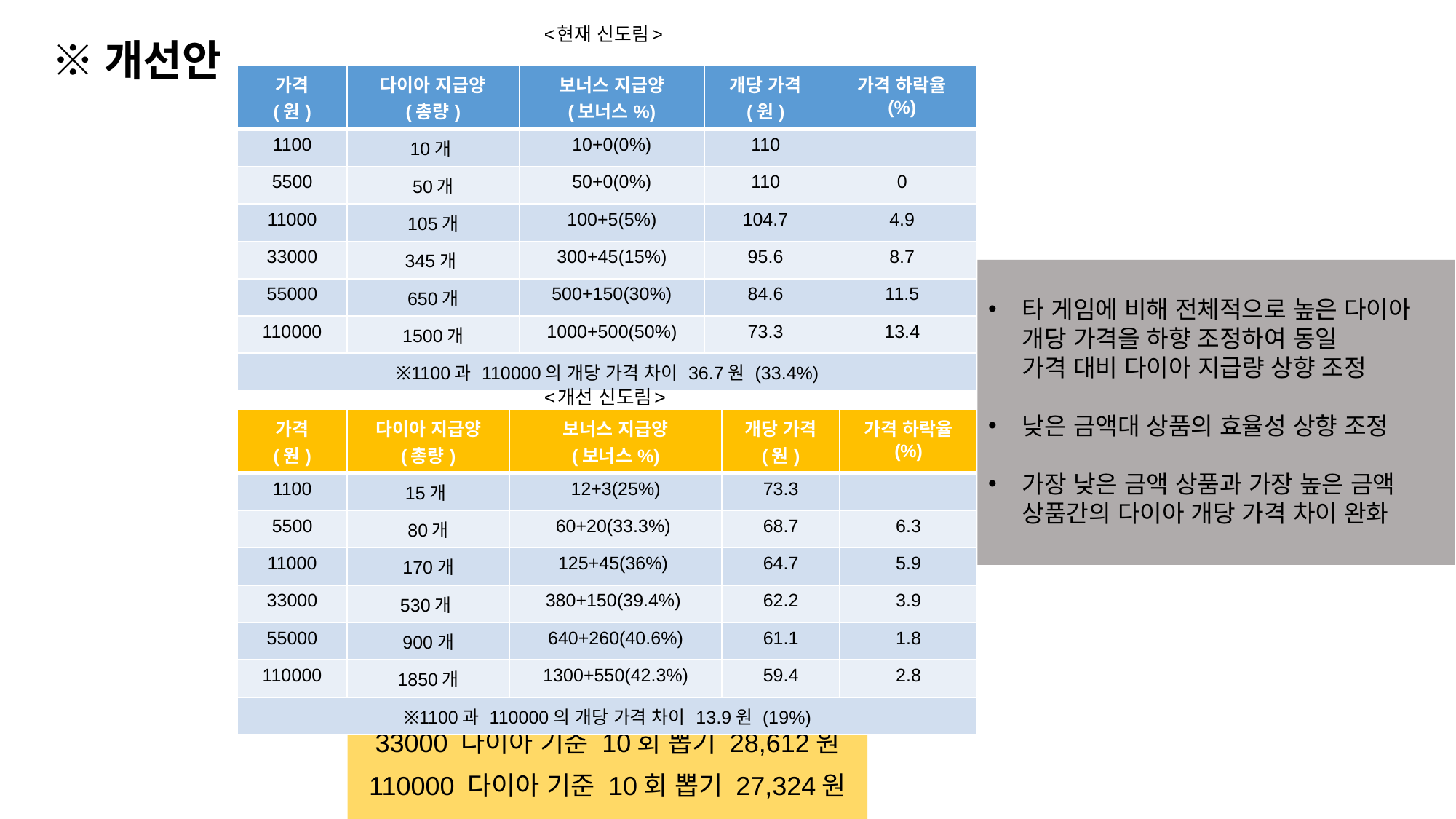

<현재 신도림>
※개선안
| 가격 (원) | 다이아 지급양 (총량) | 보너스 지급양 (보너스%) | 개당 가격 (원) | 가격 하락율 (%) |
| --- | --- | --- | --- | --- |
| 1100 | 10개 | 10+0(0%) | 110 |  |
| 5500 | 50개 | 50+0(0%) | 110 | 0 |
| 11000 | 105개 | 100+5(5%) | 104.7 | 4.9 |
| 33000 | 345개 | 300+45(15%) | 95.6 | 8.7 |
| 55000 | 650개 | 500+150(30%) | 84.6 | 11.5 |
| 110000 | 1500개 | 1000+500(50%) | 73.3 | 13.4 |
| ※1100과 110000의 개당 가격 차이 36.7원 (33.4%) |  |  |  |  |

타 게임에 비해 전체적으로 높은 다이아 개당 가격을 하향 조정하여 동일
가격 대비 다이아 지급량 상향 조정

낮은 금액대 상품의 효율성 상향 조정

가장 낮은 금액 상품과 가장 높은 금액 상품간의 다이아 개당 가격 차이 완화

<개선 신도림>
| 가격 (원) | 다이아 지급양 (총량) | 보너스 지급양 (보너스%) | 개당 가격 (원) | 가격 하락율 (%) |
| --- | --- | --- | --- | --- |
| 1100 | 15개 | 12+3(25%) | 73.3 |  |
| 5500 | 80개 | 60+20(33.3%) | 68.7 | 6.3 |
| 11000 | 170개 | 125+45(36%) | 64.7 | 5.9 |
| 33000 | 530개 | 380+150(39.4%) | 62.2 | 3.9 |
| 55000 | 900개 | 640+260(40.6%) | 61.1 | 1.8 |
| 110000 | 1850개 | 1300+550(42.3%) | 59.4 | 2.8 |
| ※1100과 110000의 개당 가격 차이 13.9원 (19%) |  |  |  |  |
33000 다이아 기준 10회 뽑기 28,612원
110000 다이아 기준 10회 뽑기 27,324원